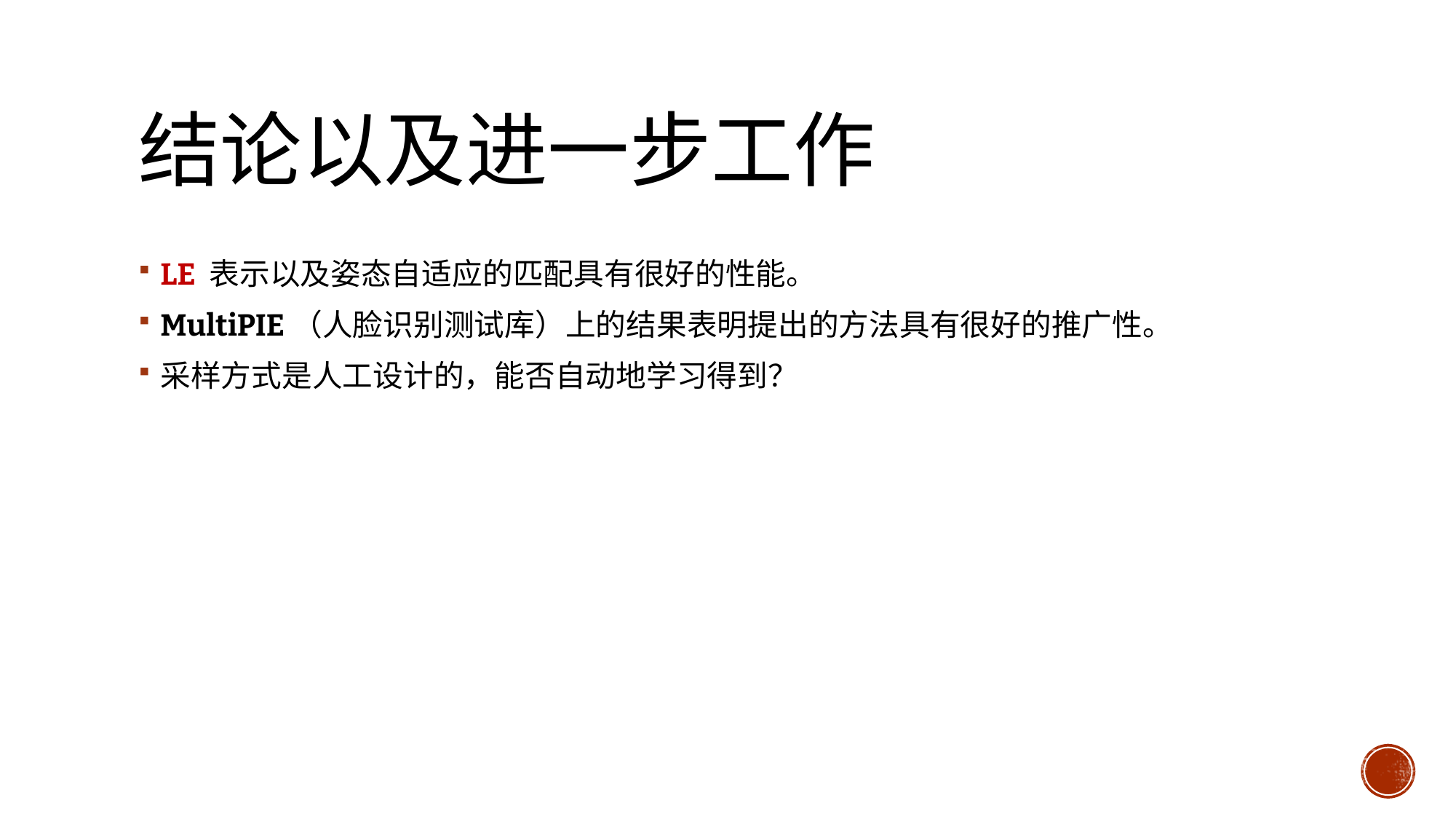

# 结论以及进一步工作
LE 表示以及姿态自适应的匹配具有很好的性能。
MultiPIE（人脸识别测试库）上的结果表明提出的方法具有很好的推广性。
采样方式是人工设计的，能否自动地学习得到？